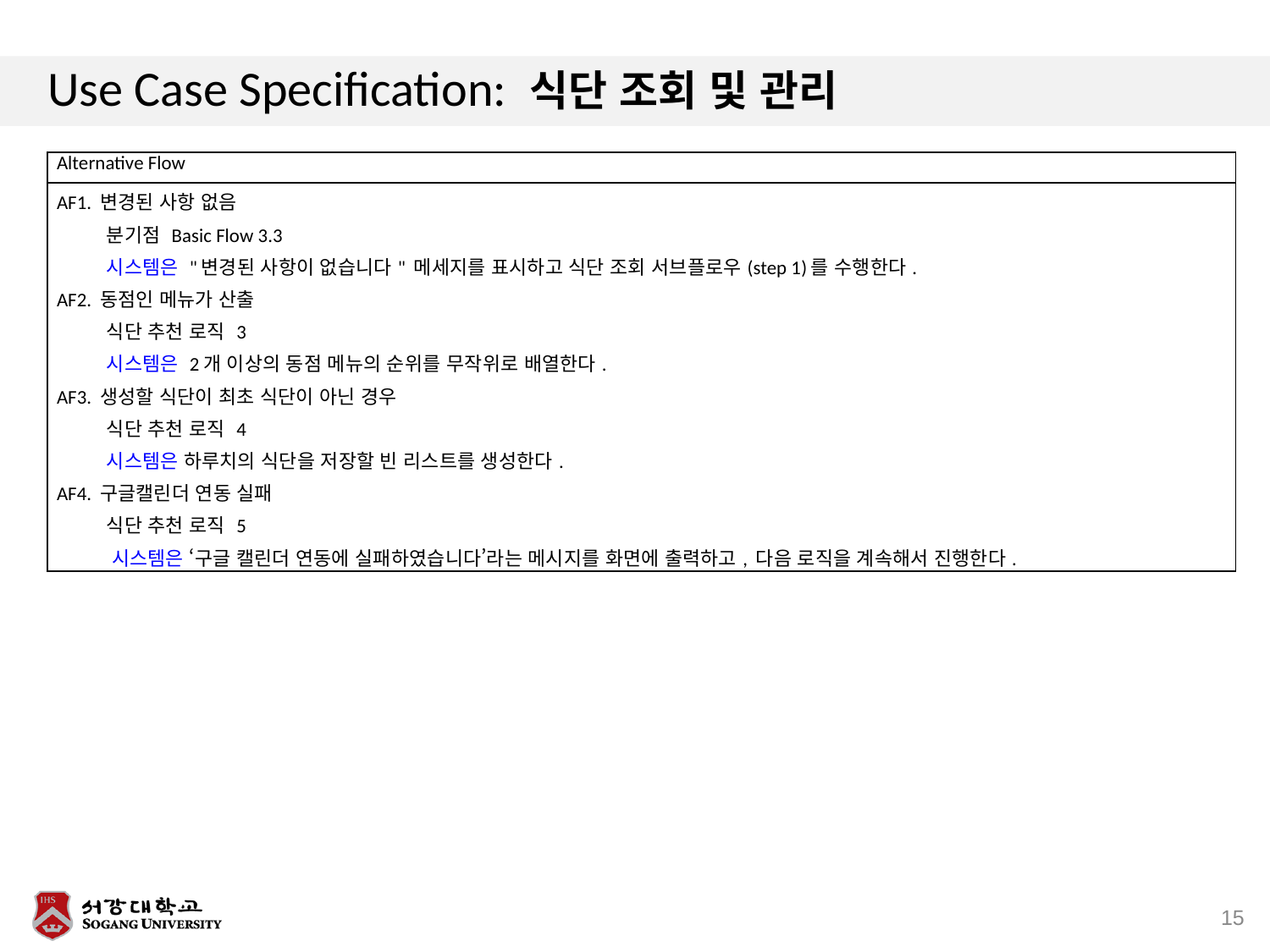

# Use Case Specification: 식단 조회 및 관리
| Alternative Flow |
| --- |
| AF1. 변경된 사항 없음 분기점 Basic Flow 3.3 시스템은 "변경된 사항이 없습니다" 메세지를 표시하고 식단 조회 서브플로우(step 1)를 수행한다. AF2. 동점인 메뉴가 산출 식단 추천 로직 3 시스템은 2개 이상의 동점 메뉴의 순위를 무작위로 배열한다. AF3. 생성할 식단이 최초 식단이 아닌 경우 식단 추천 로직 4 시스템은 하루치의 식단을 저장할 빈 리스트를 생성한다. AF4. 구글캘린더 연동 실패 식단 추천 로직 5 시스템은 ‘구글 캘린더 연동에 실패하였습니다’라는 메시지를 화면에 출력하고, 다음 로직을 계속해서 진행한다. |
15